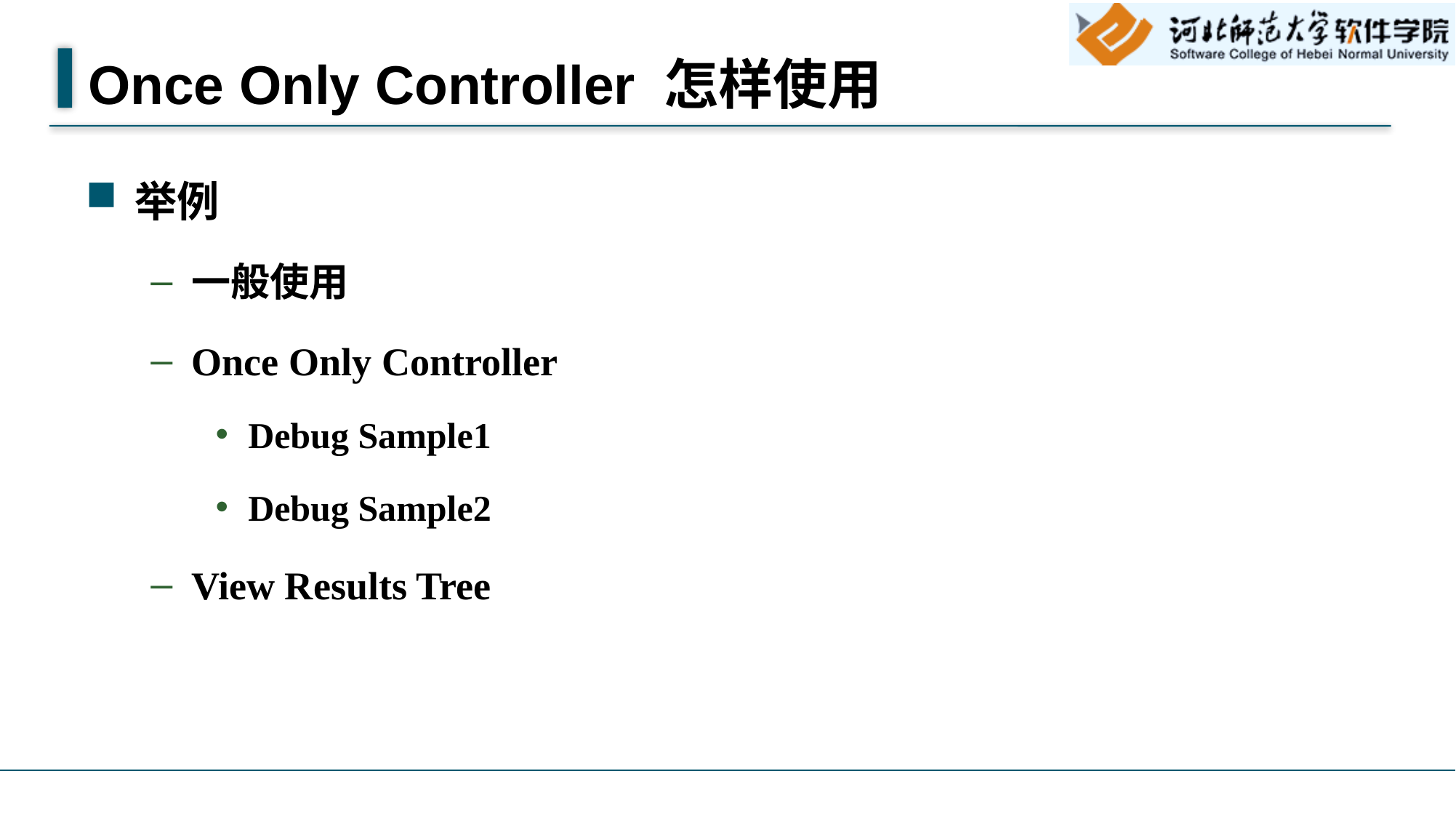

# Once Only Controller 怎样使用
举例
一般使用
Once Only Controller
Debug Sample1
Debug Sample2
View Results Tree